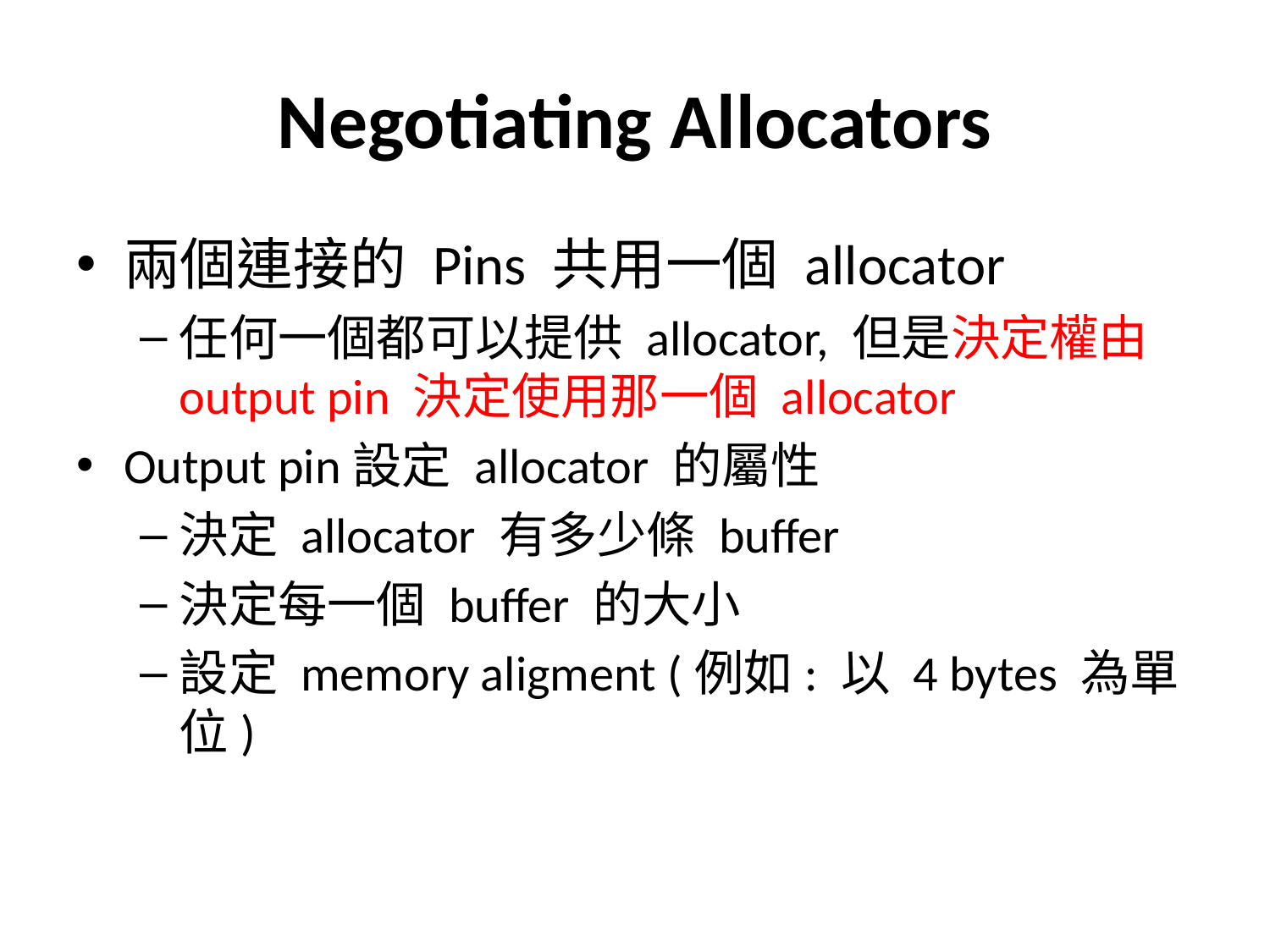

# Negotiating Allocators
兩個連接的 Pins 共用一個 allocator
任何一個都可以提供 allocator, 但是決定權由 output pin 決定使用那一個 allocator
Output pin設定 allocator 的屬性
決定 allocator 有多少條 buffer
決定每一個 buffer 的大小
設定 memory aligment (例如: 以 4 bytes 為單位)